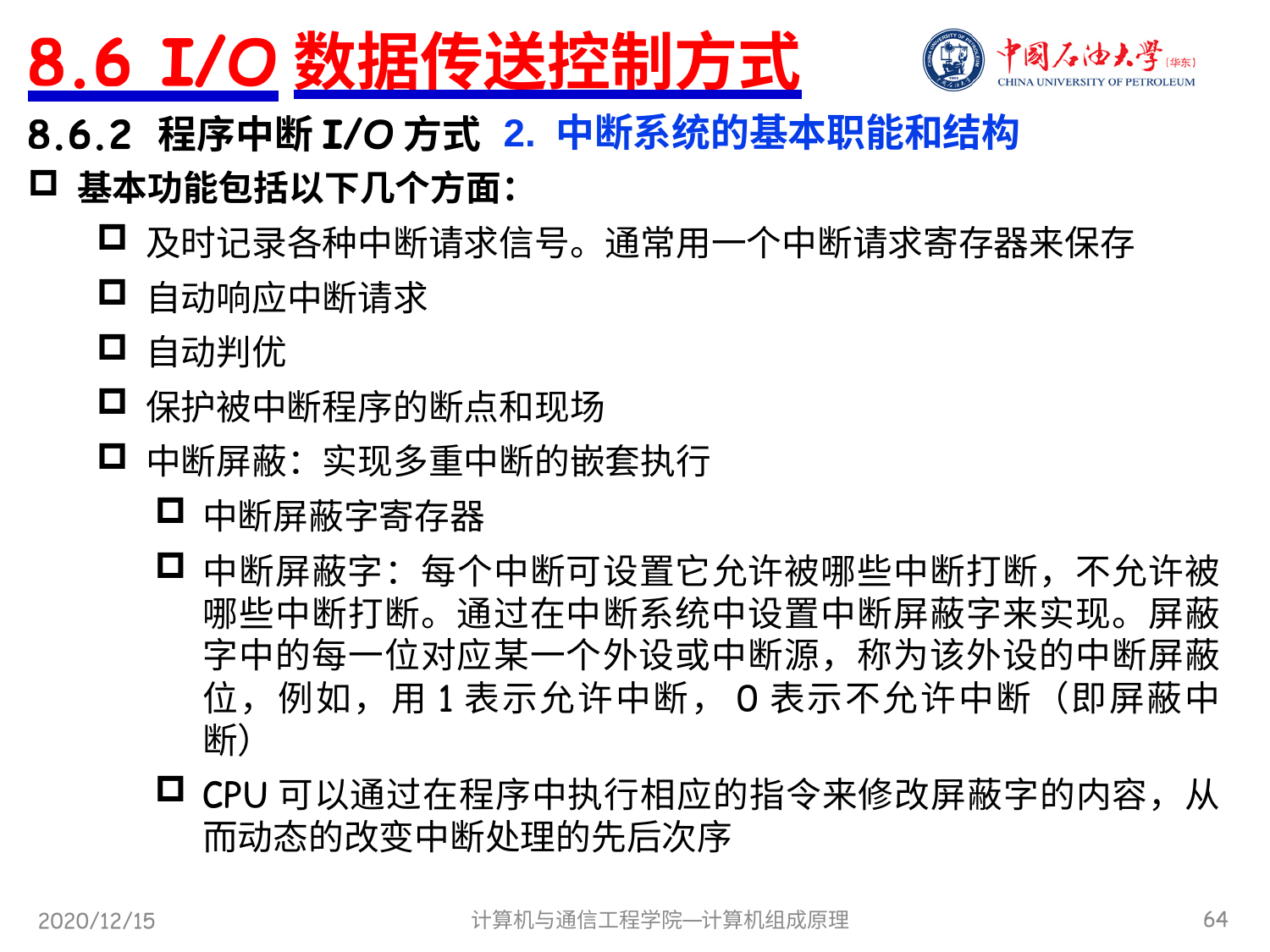

# 8.6 I/O数据传送控制方式
2. 中断系统的基本职能和结构
8.6.2 程序中断I/O方式
 基本功能包括以下几个方面：
 及时记录各种中断请求信号。通常用一个中断请求寄存器来保存
 自动响应中断请求
 自动判优
 保护被中断程序的断点和现场
 中断屏蔽：实现多重中断的嵌套执行
中断屏蔽字寄存器
中断屏蔽字：每个中断可设置它允许被哪些中断打断，不允许被哪些中断打断。通过在中断系统中设置中断屏蔽字来实现。屏蔽字中的每一位对应某一个外设或中断源，称为该外设的中断屏蔽位，例如，用1表示允许中断，0表示不允许中断（即屏蔽中断）
CPU可以通过在程序中执行相应的指令来修改屏蔽字的内容，从而动态的改变中断处理的先后次序
计算机与通信工程学院—计算机组成原理
64
2020/12/15